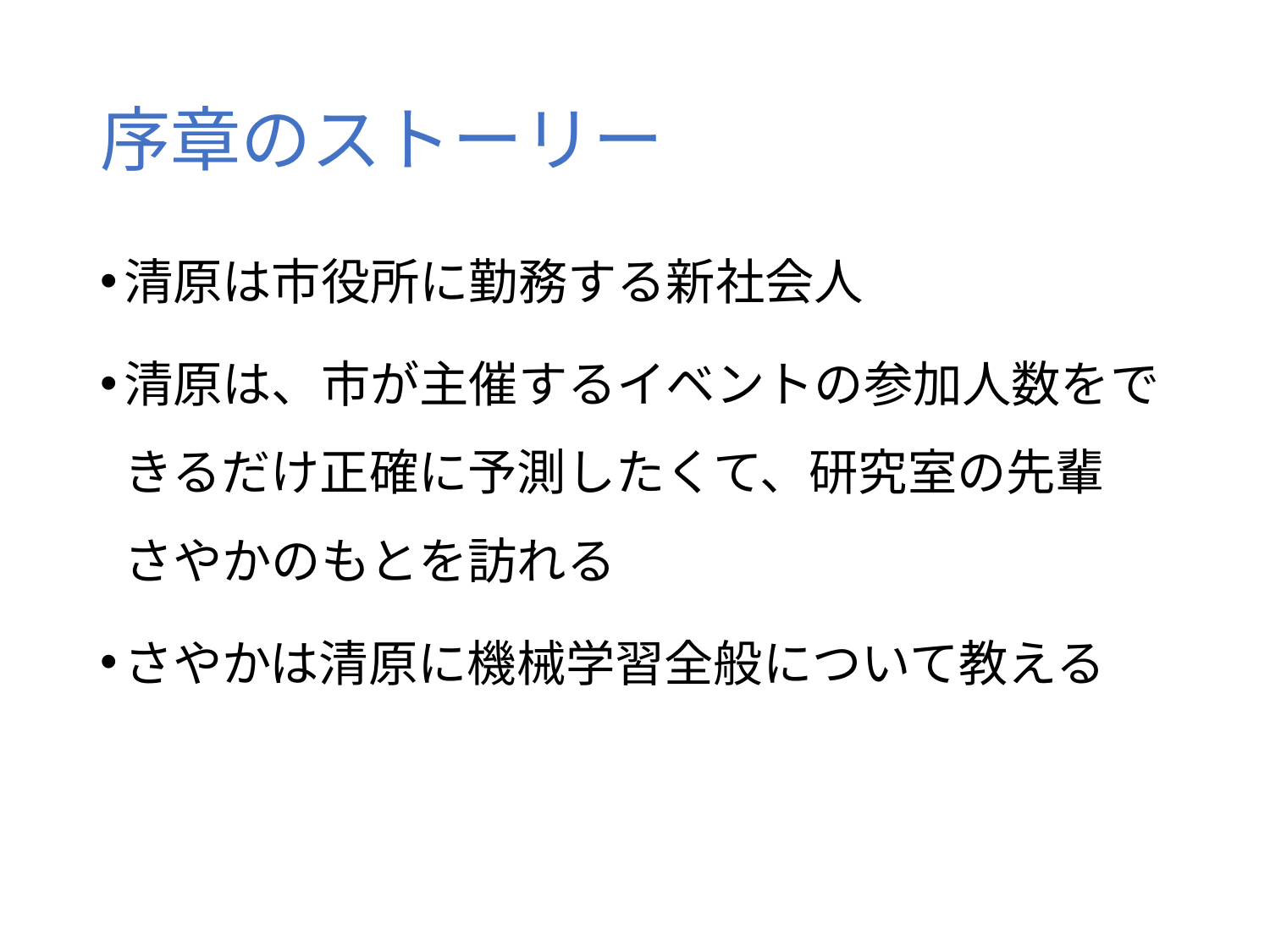

# 序章のストーリー
清原は市役所に勤務する新社会人
清原は、市が主催するイベントの参加人数をできるだけ正確に予測したくて、研究室の先輩
さやかのもとを訪れる
さやかは清原に機械学習全般について教える